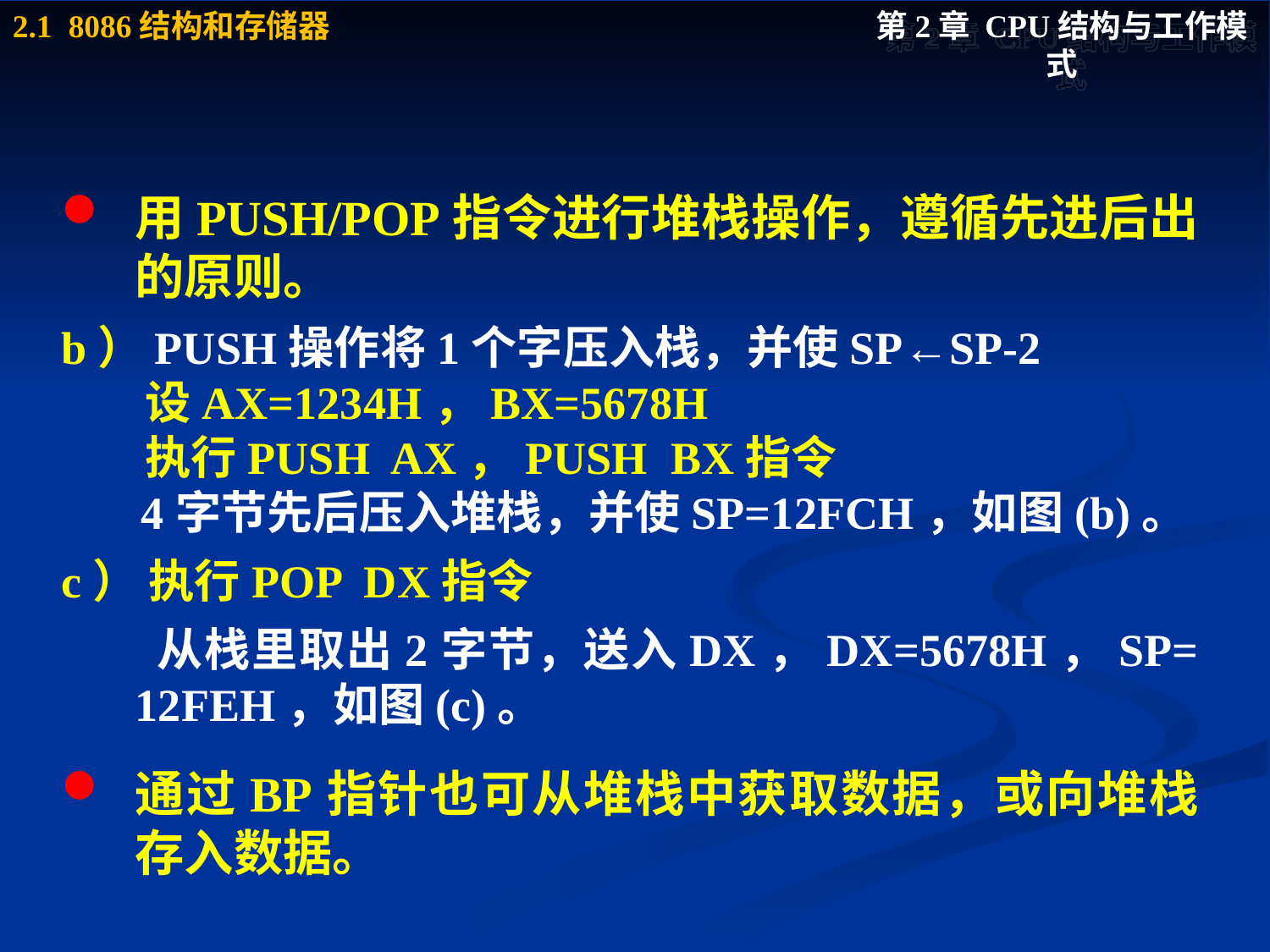

#
用PUSH/POP指令进行堆栈操作，遵循先进后出的原则。
b）PUSH操作将1个字压入栈，并使SP←SP-2
       设AX=1234H，BX=5678H
       执行PUSH  AX，PUSH  BX指令
       4字节先后压入堆栈，并使SP=12FCH，如图(b)。
c） 执行POP  DX指令
       从栈里取出2字节，送入DX，DX=5678H，SP= 12FEH，如图(c)。
通过BP指针也可从堆栈中获取数据，或向堆栈存入数据。